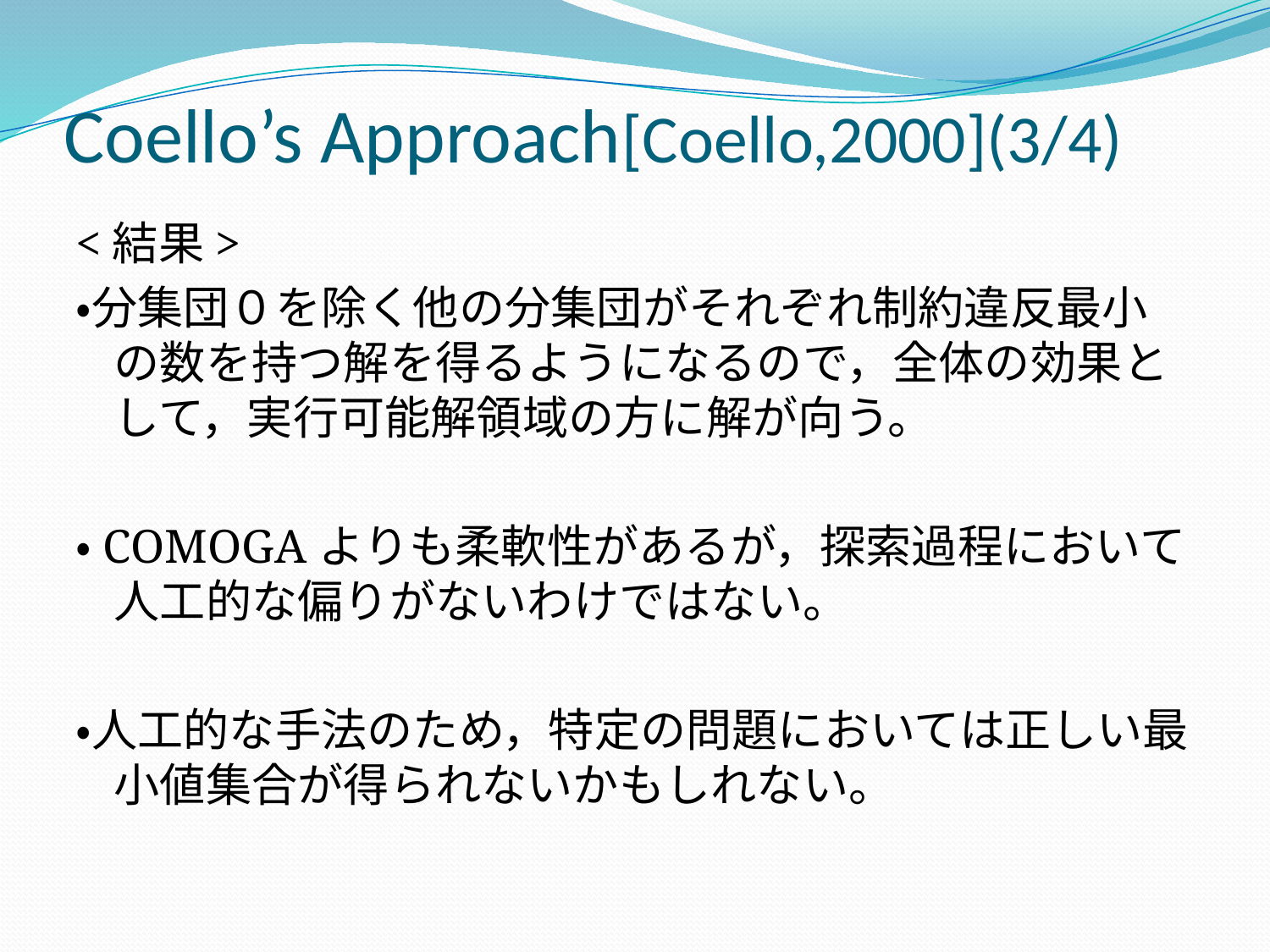

# Coello’s Approach[Coello,2000](3/4)
<結果>
・分集団０を除く他の分集団がそれぞれ制約違反最小の数を持つ解を得るようになるので，全体の効果として，実行可能解領域の方に解が向う。

・COMOGAよりも柔軟性があるが，探索過程において人工的な偏りがないわけではない。

・人工的な手法のため，特定の問題においては正しい最小値集合が得られないかもしれない。